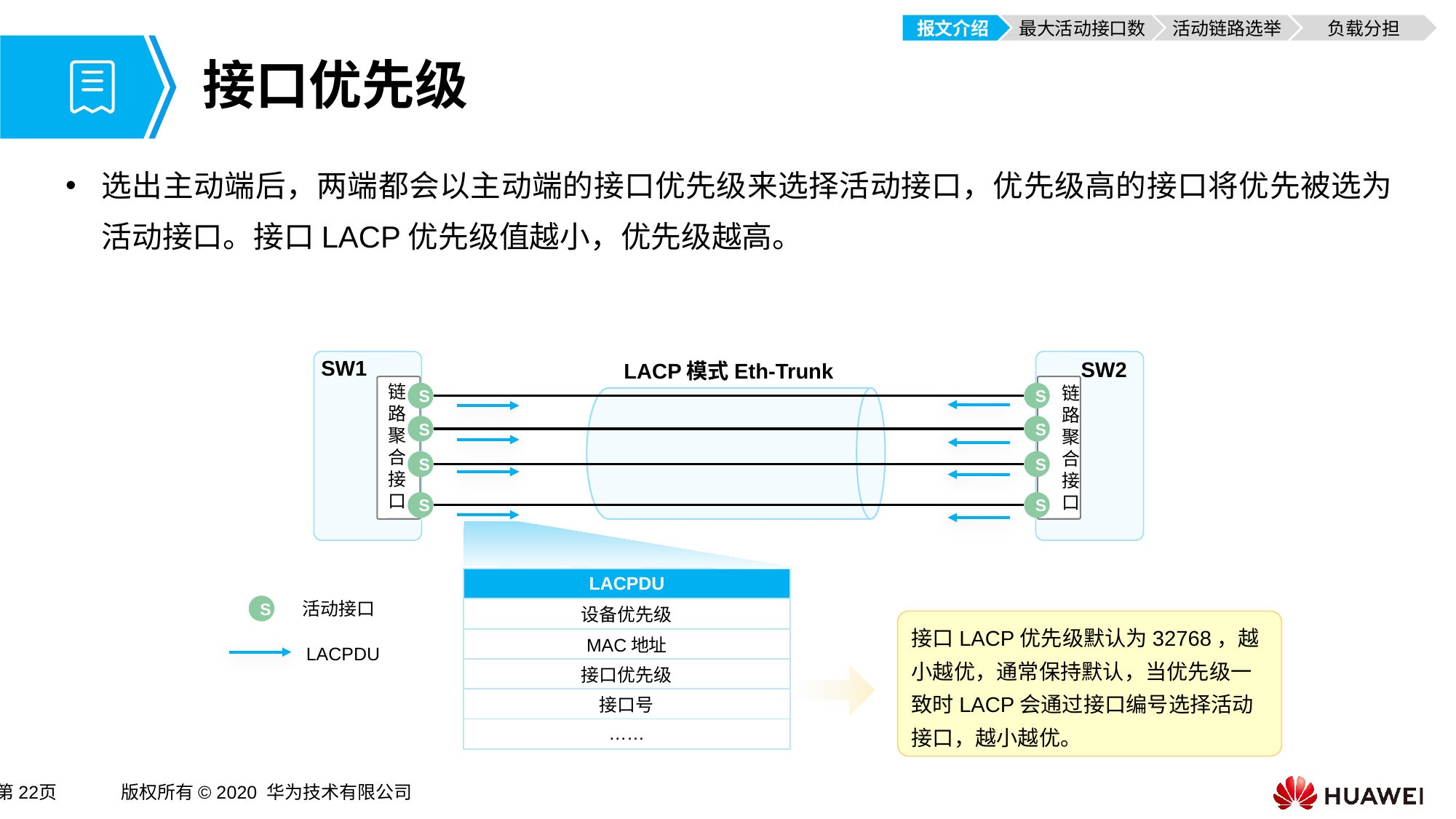

报文介绍
最大活动接口数
活动链路选举
负载分担
# 接口优先级
选出主动端后，两端都会以主动端的接口优先级来选择活动接口，优先级高的接口将优先被选为活动接口。接口LACP优先级值越小，优先级越高。

SW1
SW2

LACP模式Eth-Trunk
链路聚合接口
链路聚合接口

S
S

S
S
S
S
S
S

| LACPDU |
| --- |
| 设备优先级 |
| MAC地址 |
| 接口优先级 |
| 接口号 |
| …… |
活动接口
S
接口LACP优先级默认为32768，越小越优，通常保持默认，当优先级一致时LACP会通过接口编号选择活动接口，越小越优。
LACPDU